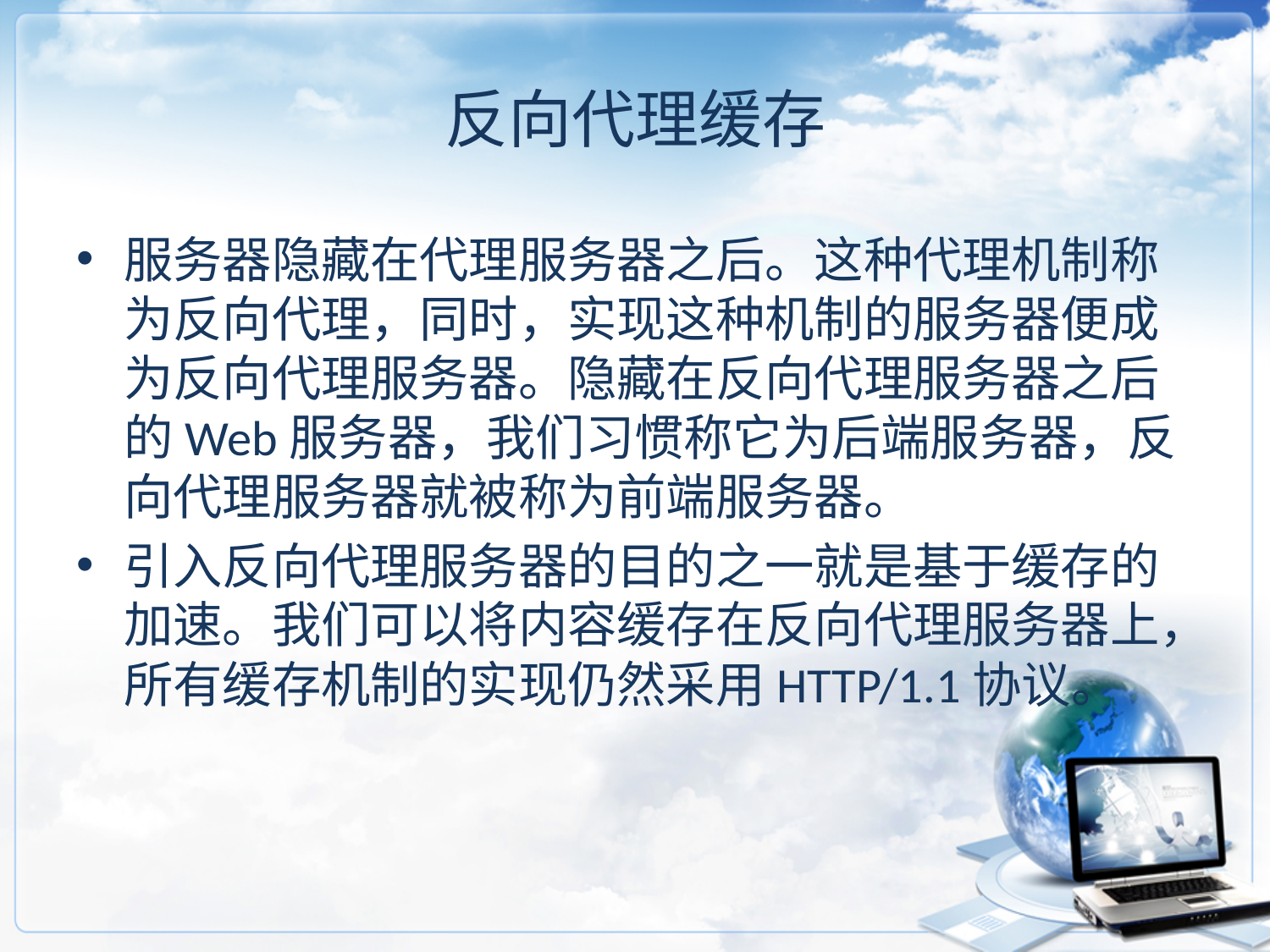

# 反向代理缓存
服务器隐藏在代理服务器之后。这种代理机制称为反向代理，同时，实现这种机制的服务器便成为反向代理服务器。隐藏在反向代理服务器之后的Web服务器，我们习惯称它为后端服务器，反向代理服务器就被称为前端服务器。
引入反向代理服务器的目的之一就是基于缓存的加速。我们可以将内容缓存在反向代理服务器上，所有缓存机制的实现仍然采用HTTP/1.1协议。